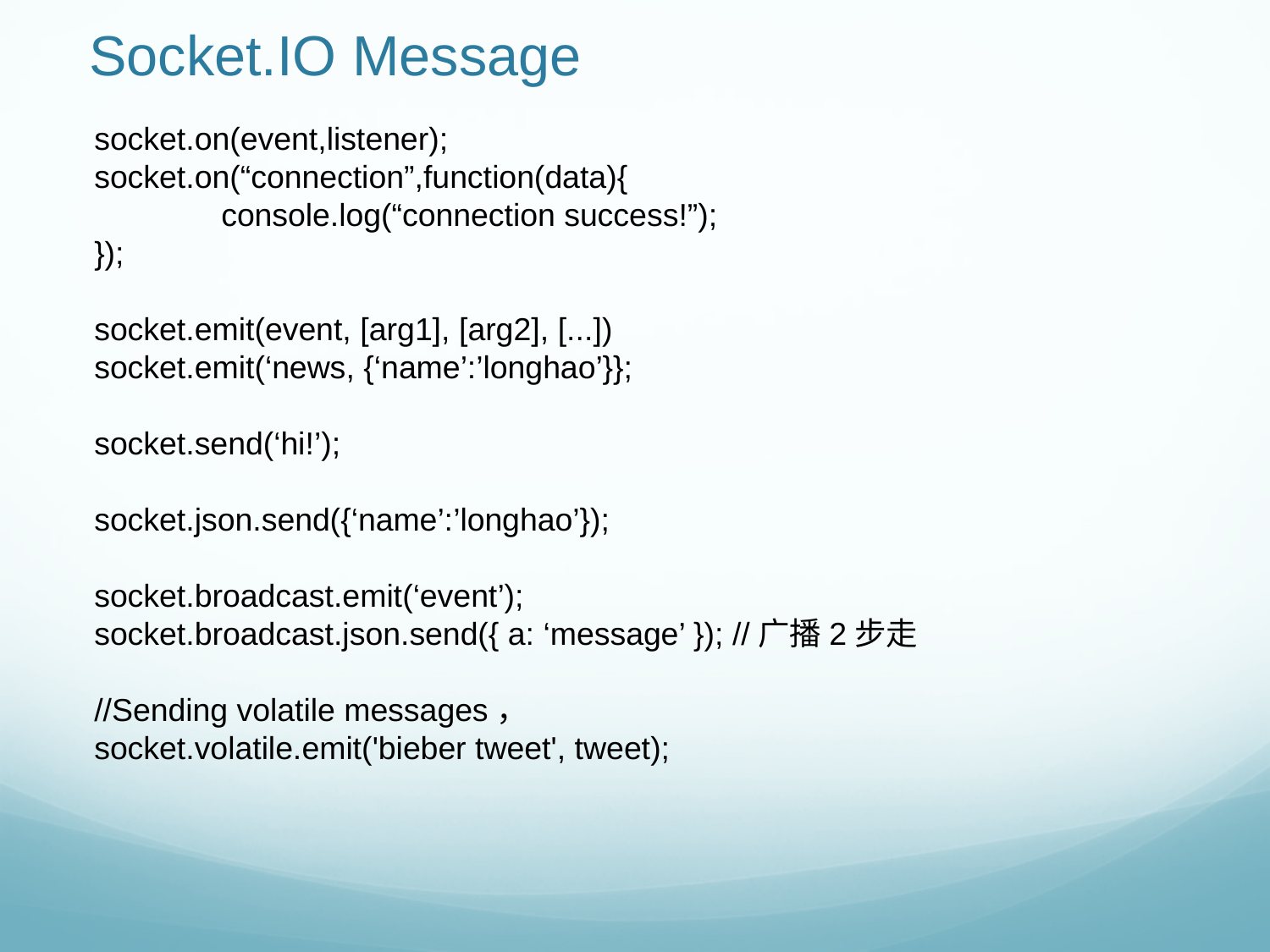

# Socket.IO Message
socket.on(event,listener);
socket.on(“connection”,function(data){
	console.log(“connection success!”);
});

socket.emit(event, [arg1], [arg2], [...])
socket.emit(‘news, {‘name’:’longhao’}};

socket.send(‘hi!’);

socket.json.send({‘name’:’longhao’});

socket.broadcast.emit(‘event’);
socket.broadcast.json.send({ a: ‘message’ }); //广播2步走

//Sending volatile messages，
socket.volatile.emit('bieber tweet', tweet);